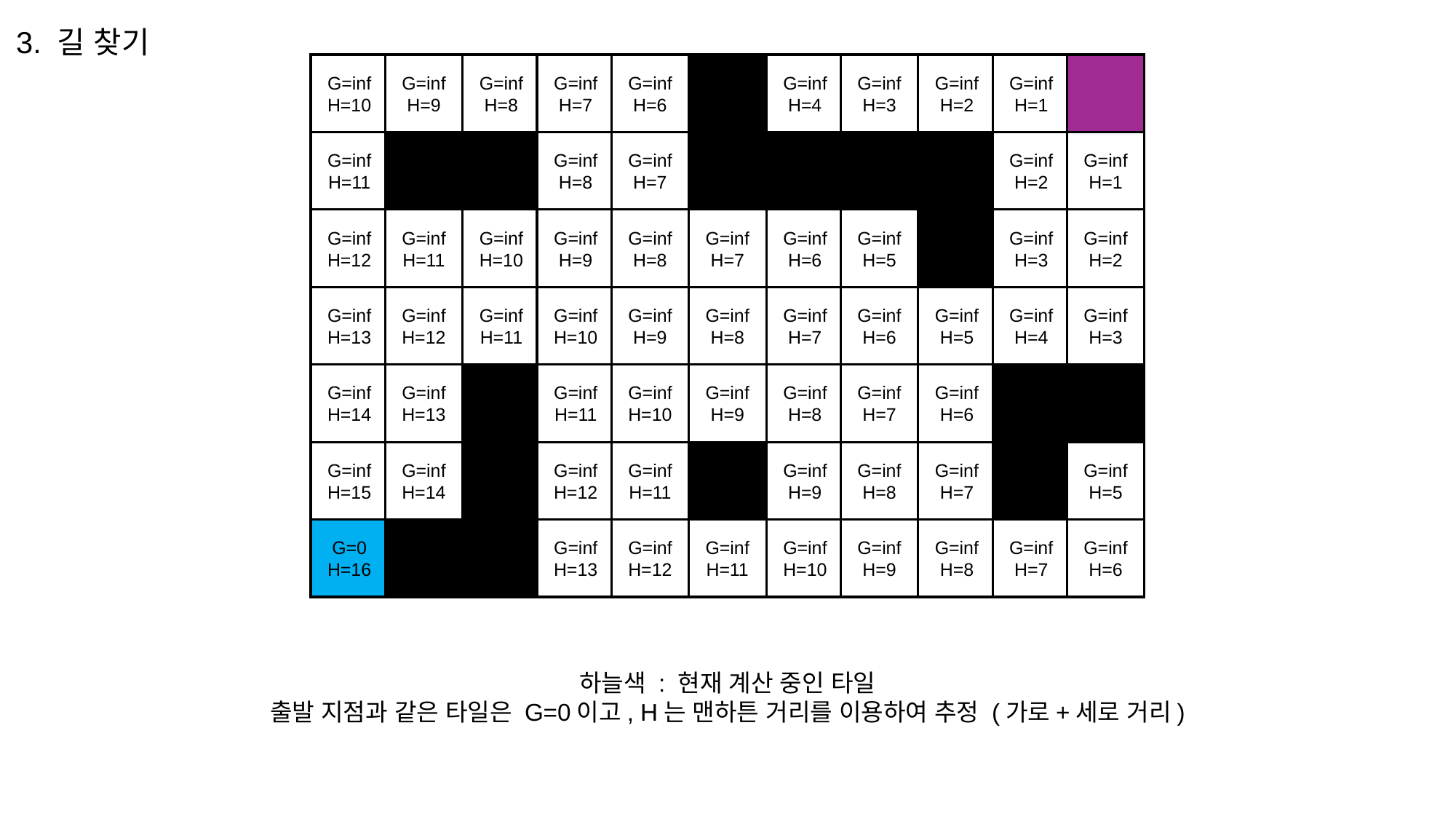

3. 길 찾기
G=inf
H=9
G=inf
H=8
G=inf
H=7
G=inf
H=6
G=inf
H=10
G=inf
H=3
G=inf
H=2
G=inf
H=1

G=inf
H=4

G=inf
H=8
G=inf
H=7
G=inf
H=11

G=inf
H=2
G=inf
H=1

G=inf
H=11
G=inf
H=10
G=inf
H=9
G=inf
H=8
G=inf
H=12
G=inf
H=5

G=inf
H=3
G=inf
H=2
G=inf
H=6
G=inf
H=7
G=inf
H=12
G=inf
H=11
G=inf
H=10
G=inf
H=9
G=inf
H=13
G=inf
H=6
G=inf
H=5
G=inf
H=4
G=inf
H=3
G=inf
H=7
G=inf
H=8
G=inf
H=13

G=inf
H=11
G=inf
H=10
G=inf
H=14
G=inf
H=7
G=inf
H=6

G=inf
H=8
G=inf
H=9
G=inf
H=14

G=inf
H=12
G=inf
H=11
G=inf
H=15
G=inf
H=8
G=inf
H=7

G=inf
H=5
G=inf
H=9

G=inf
H=13
G=inf
H=12
G=0
H=16
G=inf
H=9
G=inf
H=8
G=inf
H=7
G=inf
H=6
G=inf
H=10
G=inf
H=11
하늘색 : 현재 계산 중인 타일
출발 지점과 같은 타일은 G=0이고, H는 맨하튼 거리를 이용하여 추정 (가로+세로 거리)